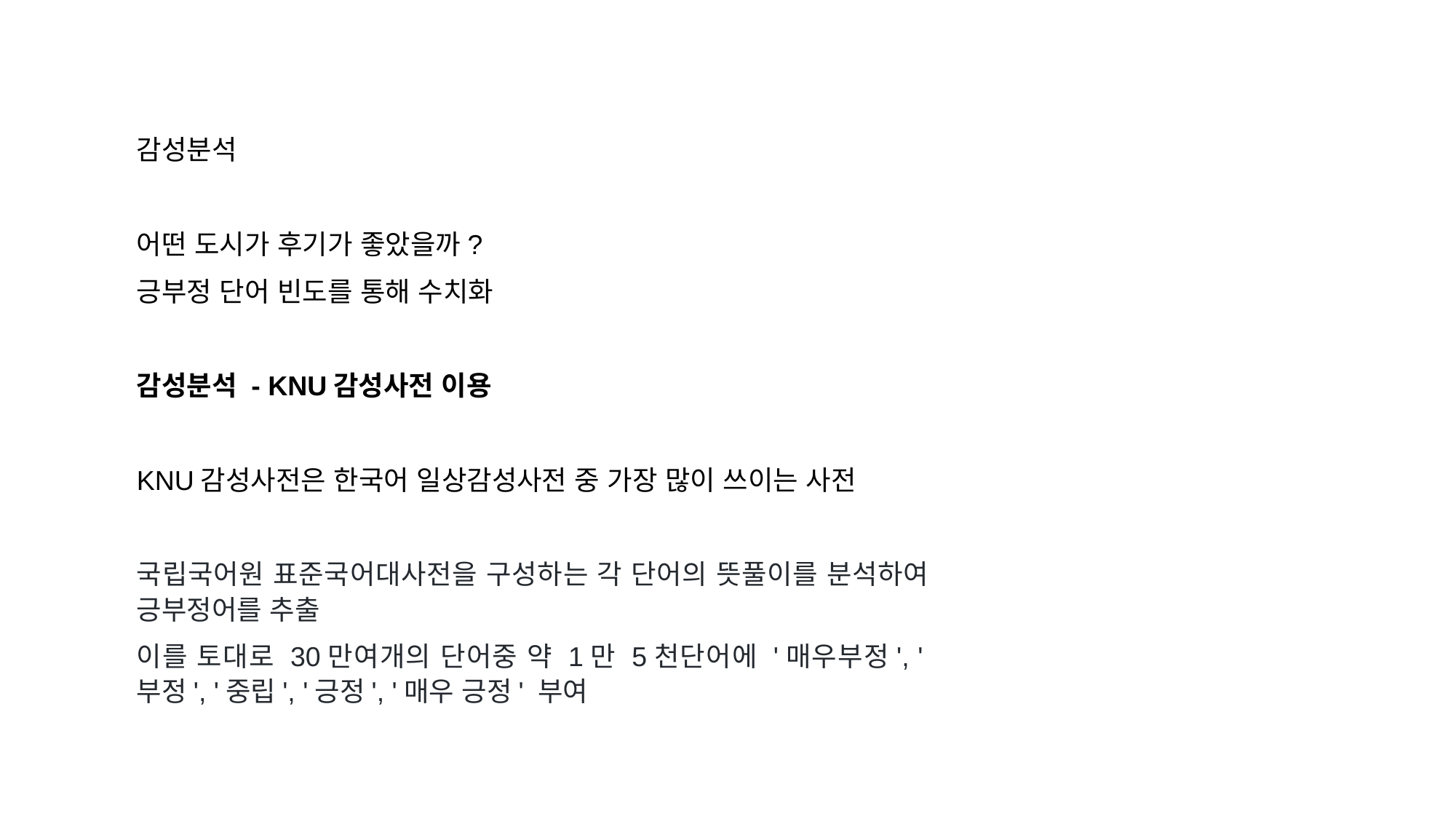

감성분석

어떤 도시가 후기가 좋았을까?
긍부정 단어 빈도를 통해 수치화

감성분석 - KNU감성사전 이용

KNU감성사전은 한국어 일상감성사전 중 가장 많이 쓰이는 사전

국립국어원 표준국어대사전을 구성하는 각 단어의 뜻풀이를 분석하여 긍부정어를 추출
이를 토대로 30만여개의 단어중 약 1만 5천단어에 '매우부정', '부정', '중립', '긍정', '매우 긍정' 부여